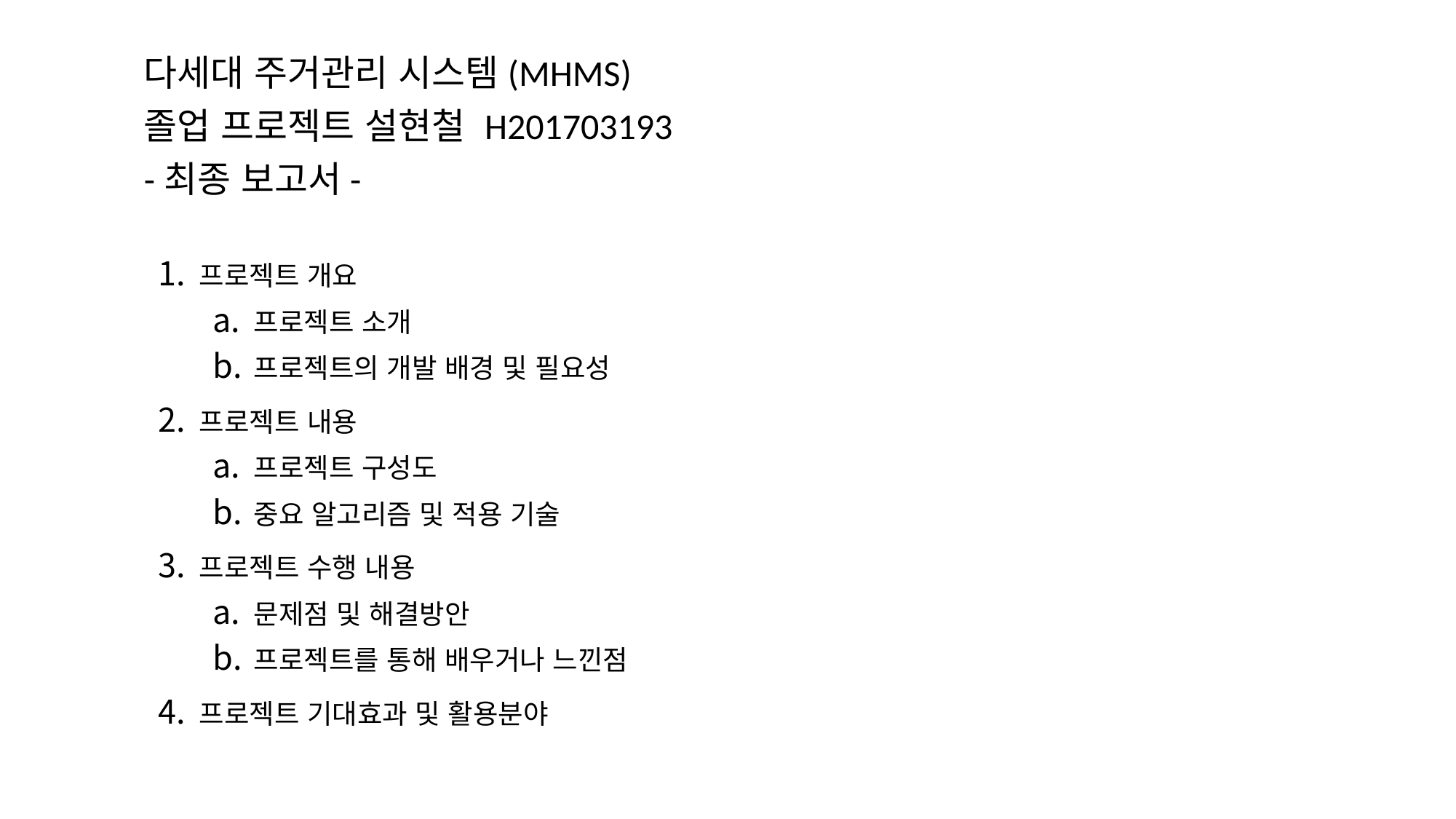

다세대 주거관리 시스템(MHMS)
졸업 프로젝트 설현철 H201703193
-최종 보고서-
프로젝트 개요
프로젝트 소개
프로젝트의 개발 배경 및 필요성
프로젝트 내용
프로젝트 구성도
중요 알고리즘 및 적용 기술
프로젝트 수행 내용
문제점 및 해결방안
프로젝트를 통해 배우거나 느낀점
프로젝트 기대효과 및 활용분야